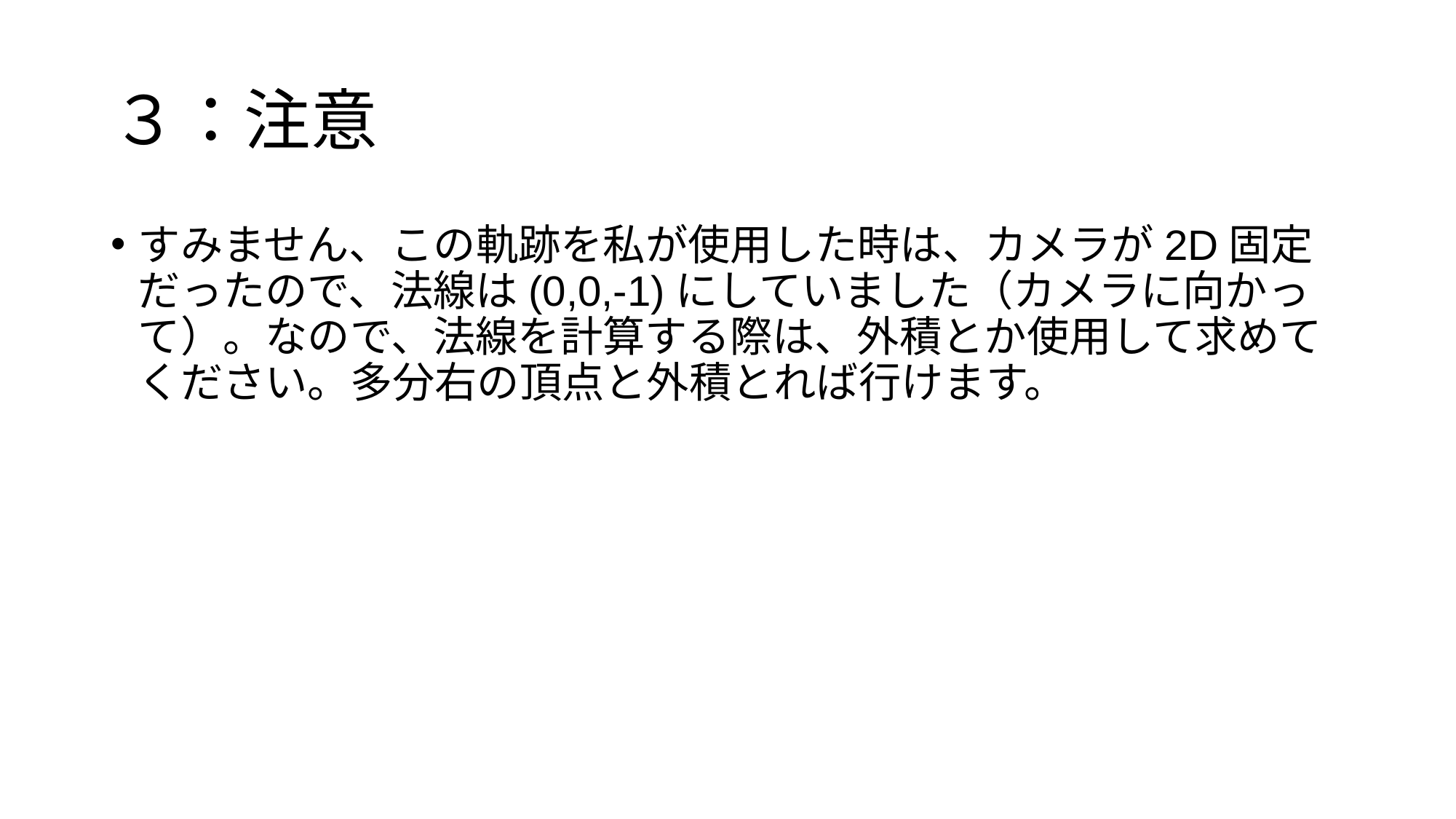

# ３：注意
すみません、この軌跡を私が使用した時は、カメラが2D固定だったので、法線は(0,0,-1)にしていました（カメラに向かって）。なので、法線を計算する際は、外積とか使用して求めてください。多分右の頂点と外積とれば行けます。